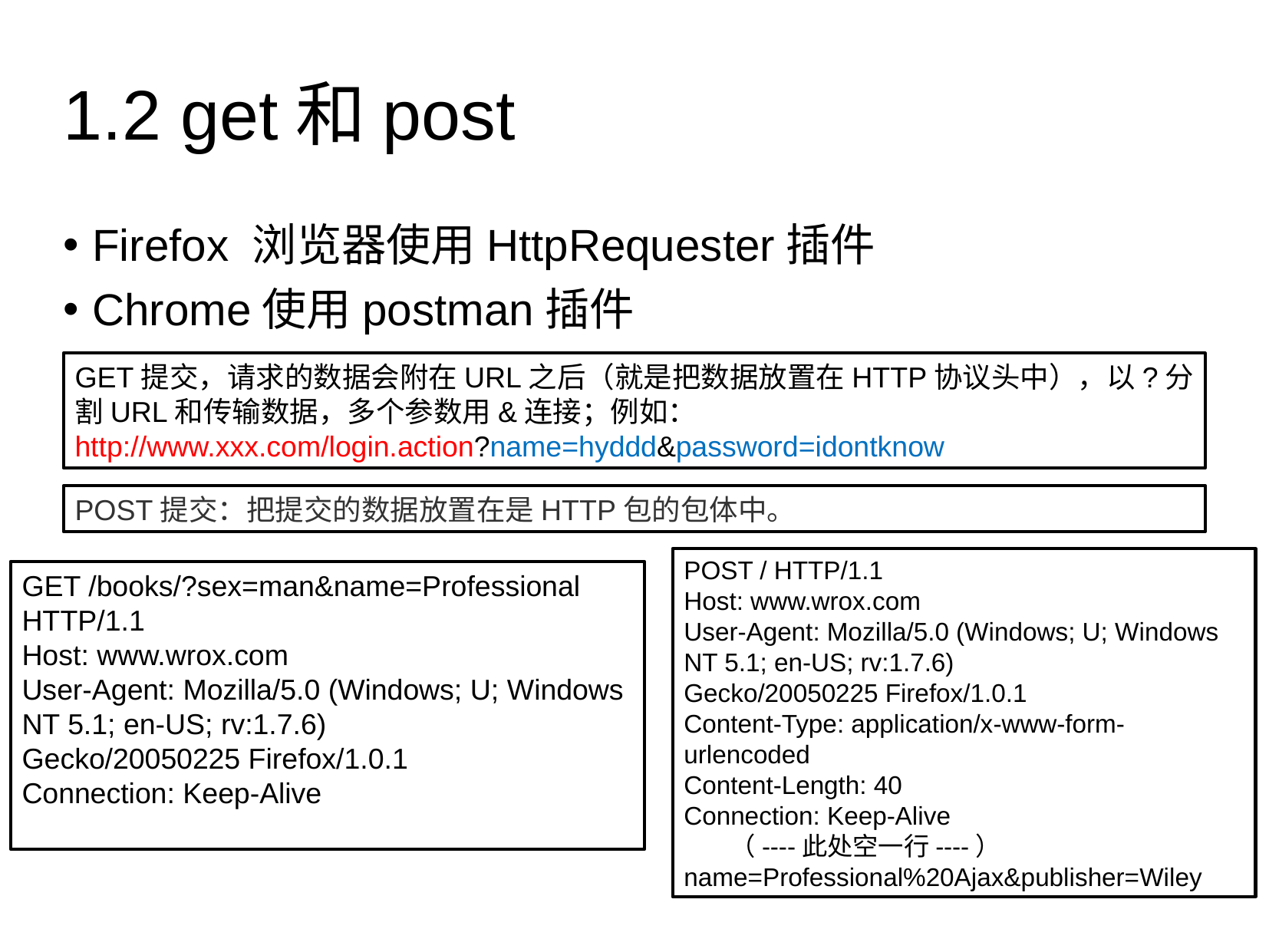

# 1.2 get和post
Firefox 浏览器使用HttpRequester插件
Chrome使用postman插件
GET提交，请求的数据会附在URL之后（就是把数据放置在HTTP协议头中），以?分割URL和传输数据，多个参数用&连接；例如：
http://www.xxx.com/login.action?name=hyddd&password=idontknow
POST提交：把提交的数据放置在是HTTP包的包体中。
POST / HTTP/1.1
Host: www.wrox.com
User-Agent: Mozilla/5.0 (Windows; U; Windows NT 5.1; en-US; rv:1.7.6)
Gecko/20050225 Firefox/1.0.1
Content-Type: application/x-www-form-urlencoded
Content-Length: 40
Connection: Keep-Alive
     （----此处空一行----）
name=Professional%20Ajax&publisher=Wiley
GET /books/?sex=man&name=Professional HTTP/1.1
Host: www.wrox.com
User-Agent: Mozilla/5.0 (Windows; U; Windows NT 5.1; en-US; rv:1.7.6)
Gecko/20050225 Firefox/1.0.1
Connection: Keep-Alive